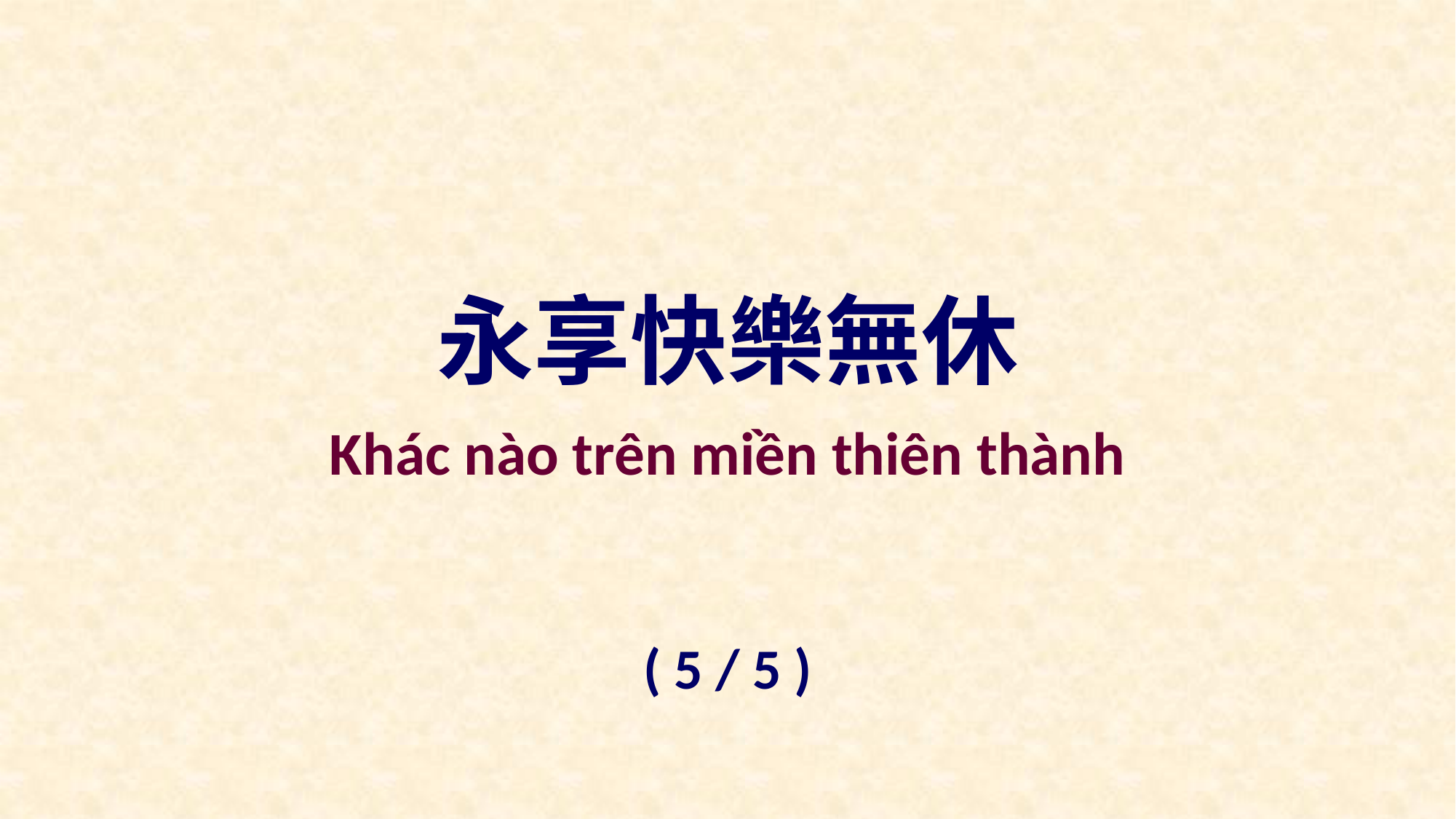

永享快樂無休
Khác nào trên miền thiên thành
( 5 / 5 )